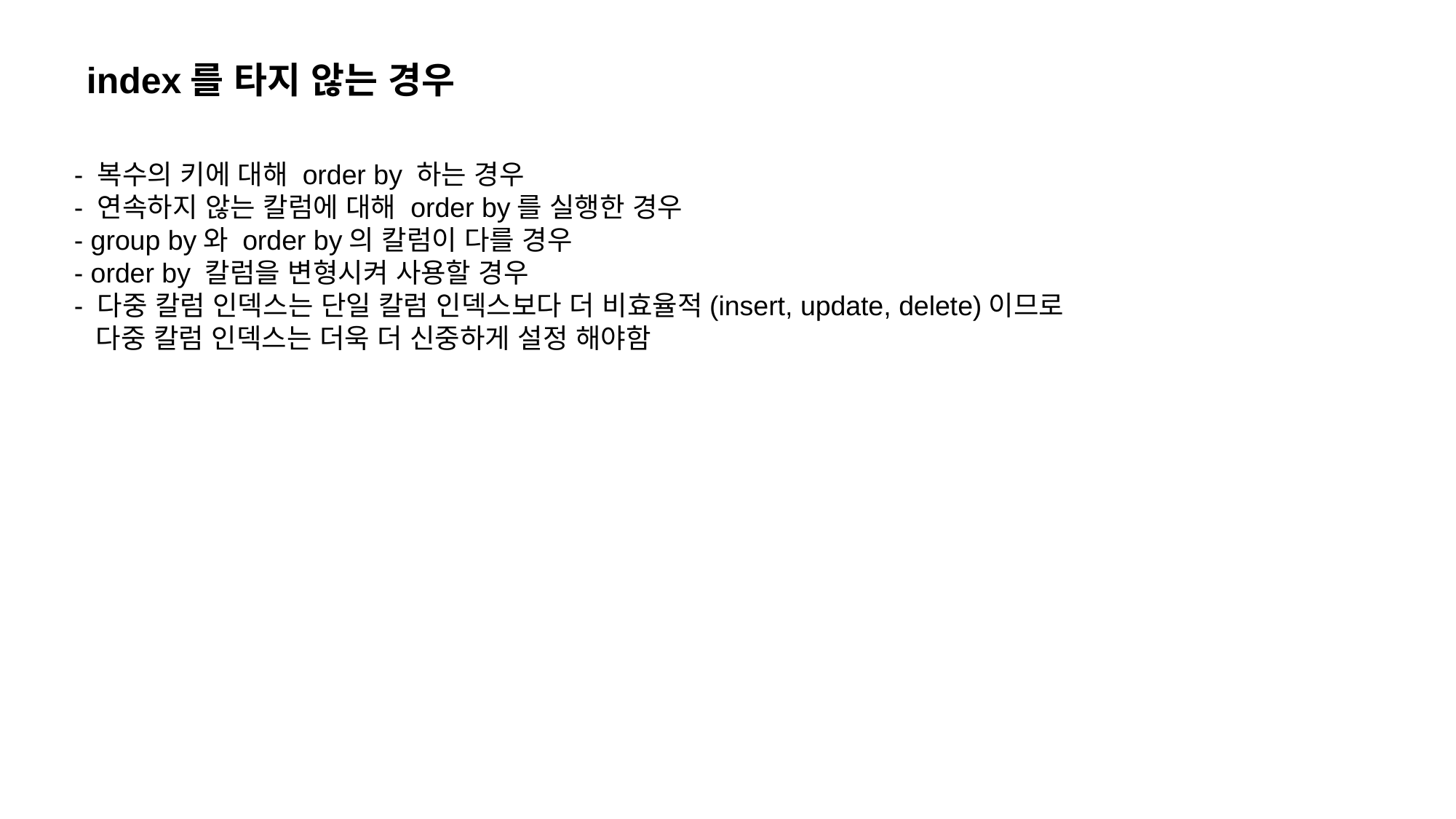

index를 타지 않는 경우
- 복수의 키에 대해 order by 하는 경우
- 연속하지 않는 칼럼에 대해 order by를 실행한 경우
- group by와 order by의 칼럼이 다를 경우
- order by 칼럼을 변형시켜 사용할 경우
- 다중 칼럼 인덱스는 단일 칼럼 인덱스보다 더 비효율적(insert, update, delete)이므로
  다중 칼럼 인덱스는 더욱 더 신중하게 설정 해야함